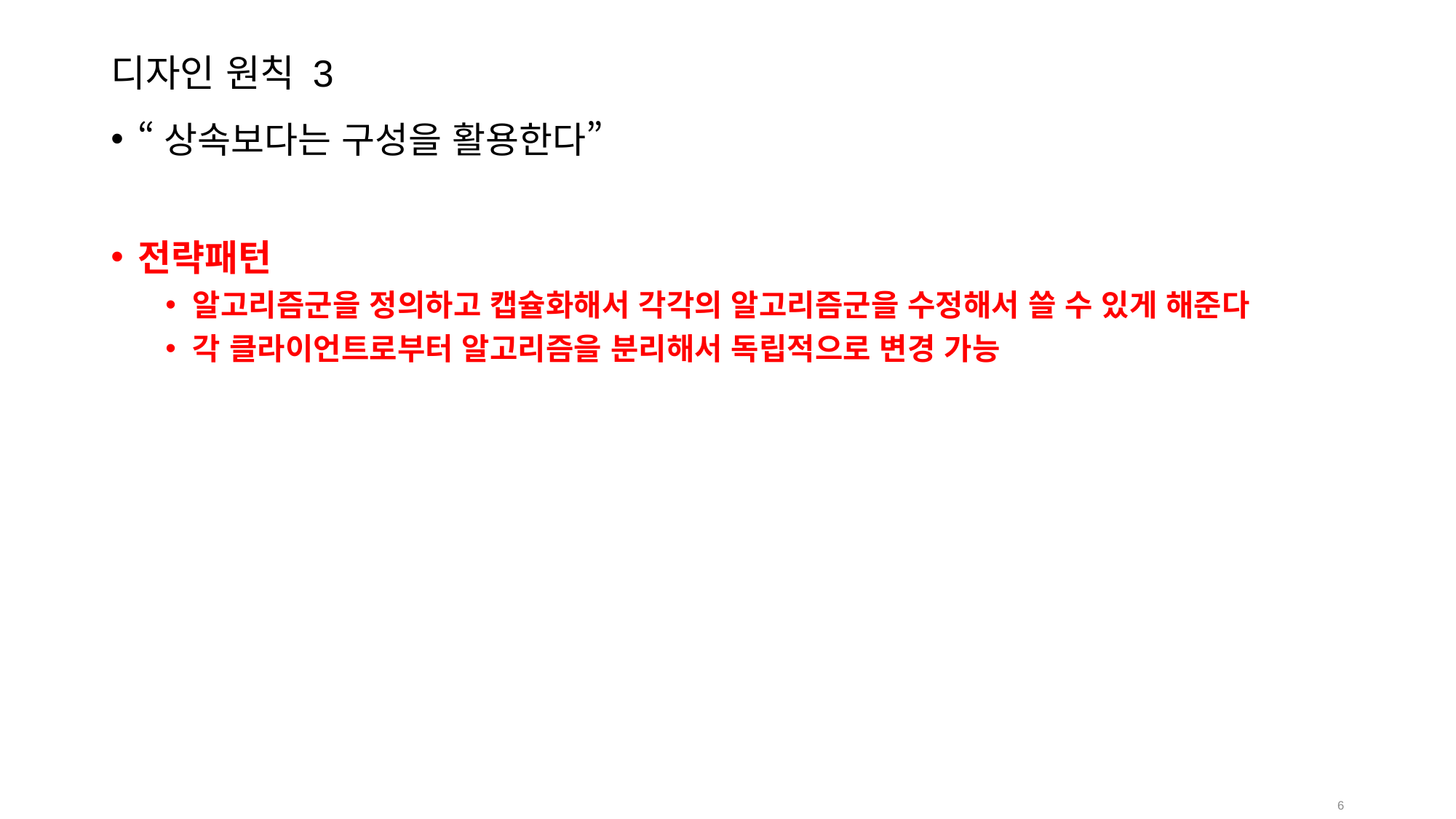

# 디자인 원칙 3
“상속보다는 구성을 활용한다”

전략패턴
알고리즘군을 정의하고 캡슐화해서 각각의 알고리즘군을 수정해서 쓸 수 있게 해준다
각 클라이언트로부터 알고리즘을 분리해서 독립적으로 변경 가능
6